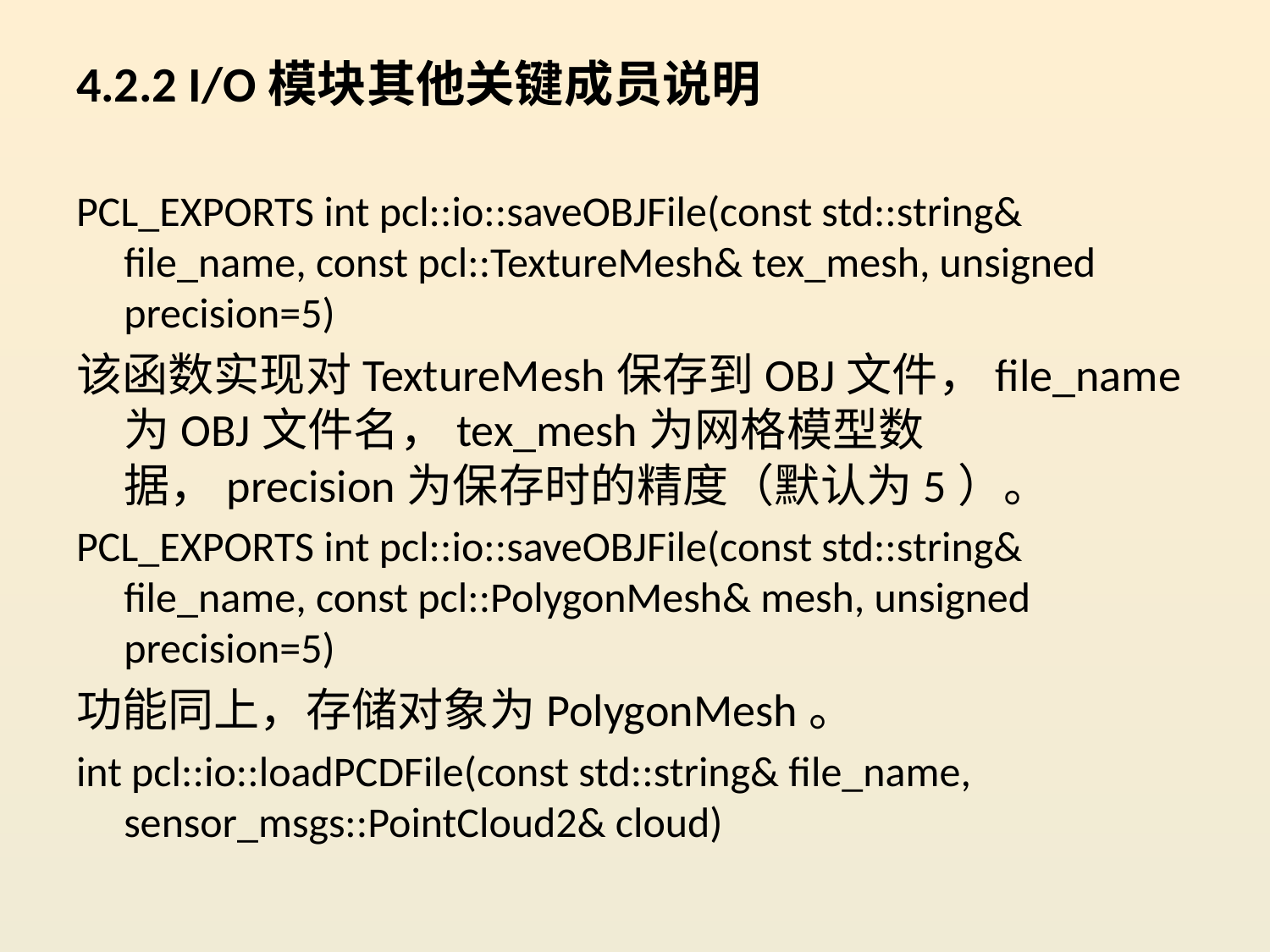

4.2.2 I/O模块其他关键成员说明

PCL_EXPORTS int pcl::io::saveOBJFile(const std::string& file_name, const pcl::TextureMesh& tex_mesh, unsigned precision=5)
该函数实现对TextureMesh保存到OBJ文件，file_name为OBJ文件名，tex_mesh为网格模型数据，precision为保存时的精度（默认为5）。
PCL_EXPORTS int pcl::io::saveOBJFile(const std::string& file_name, const pcl::PolygonMesh& mesh, unsigned precision=5)
功能同上，存储对象为PolygonMesh。
int pcl::io::loadPCDFile(const std::string& file_name, sensor_msgs::PointCloud2& cloud)